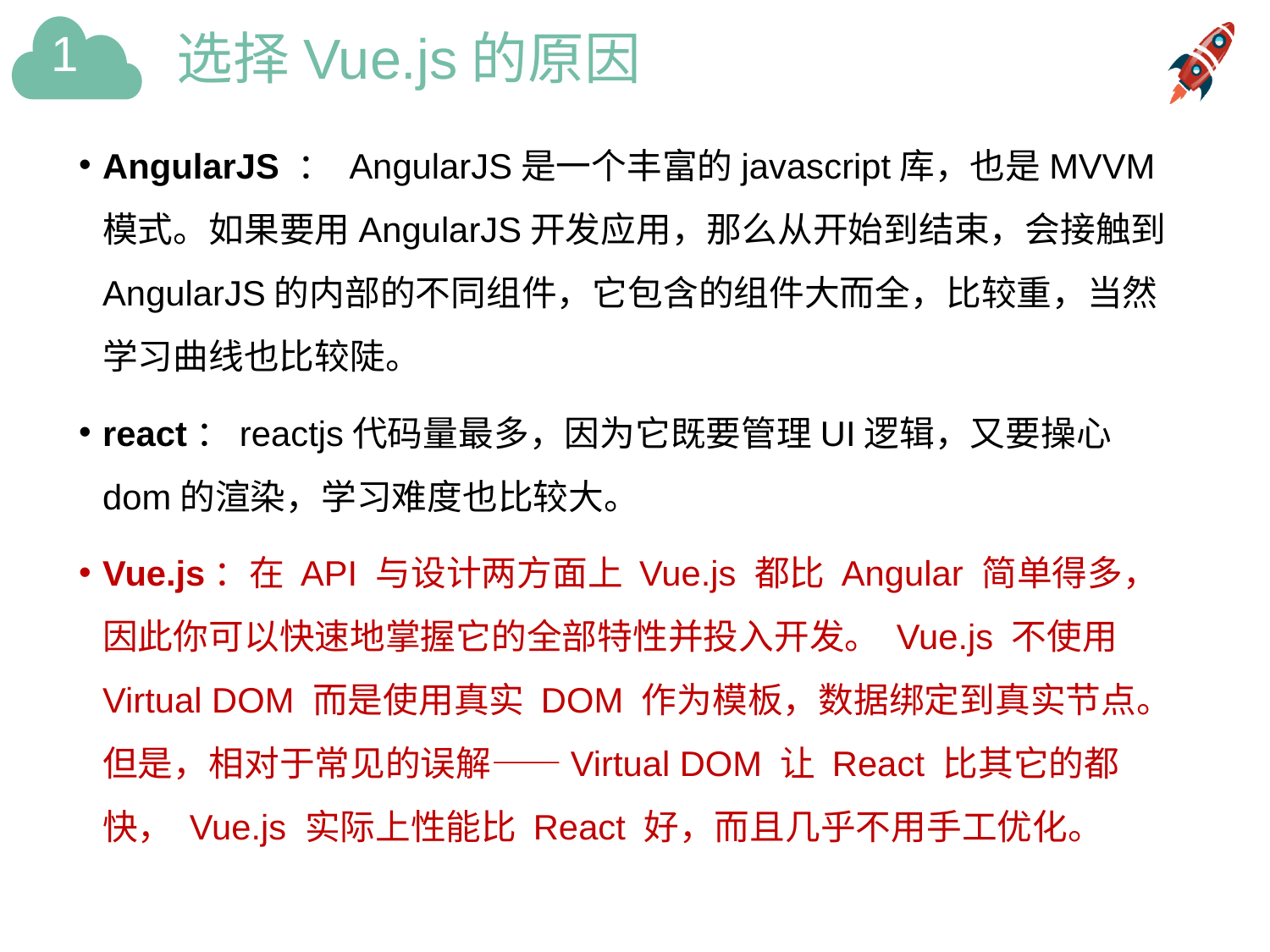

# 选择Vue.js的原因
AngularJS ： AngularJS是一个丰富的javascript库，也是MVVM模式。如果要用AngularJS开发应用，那么从开始到结束，会接触到AngularJS的内部的不同组件，它包含的组件大而全，比较重，当然学习曲线也比较陡。
react：reactjs代码量最多，因为它既要管理UI逻辑，又要操心dom的渲染，学习难度也比较大。
Vue.js：在 API 与设计两方面上 Vue.js 都比 Angular 简单得多，因此你可以快速地掌握它的全部特性并投入开发。 Vue.js 不使用 Virtual DOM 而是使用真实 DOM 作为模板，数据绑定到真实节点。但是，相对于常见的误解——Virtual DOM 让 React 比其它的都快， Vue.js 实际上性能比 React 好，而且几乎不用手工优化。